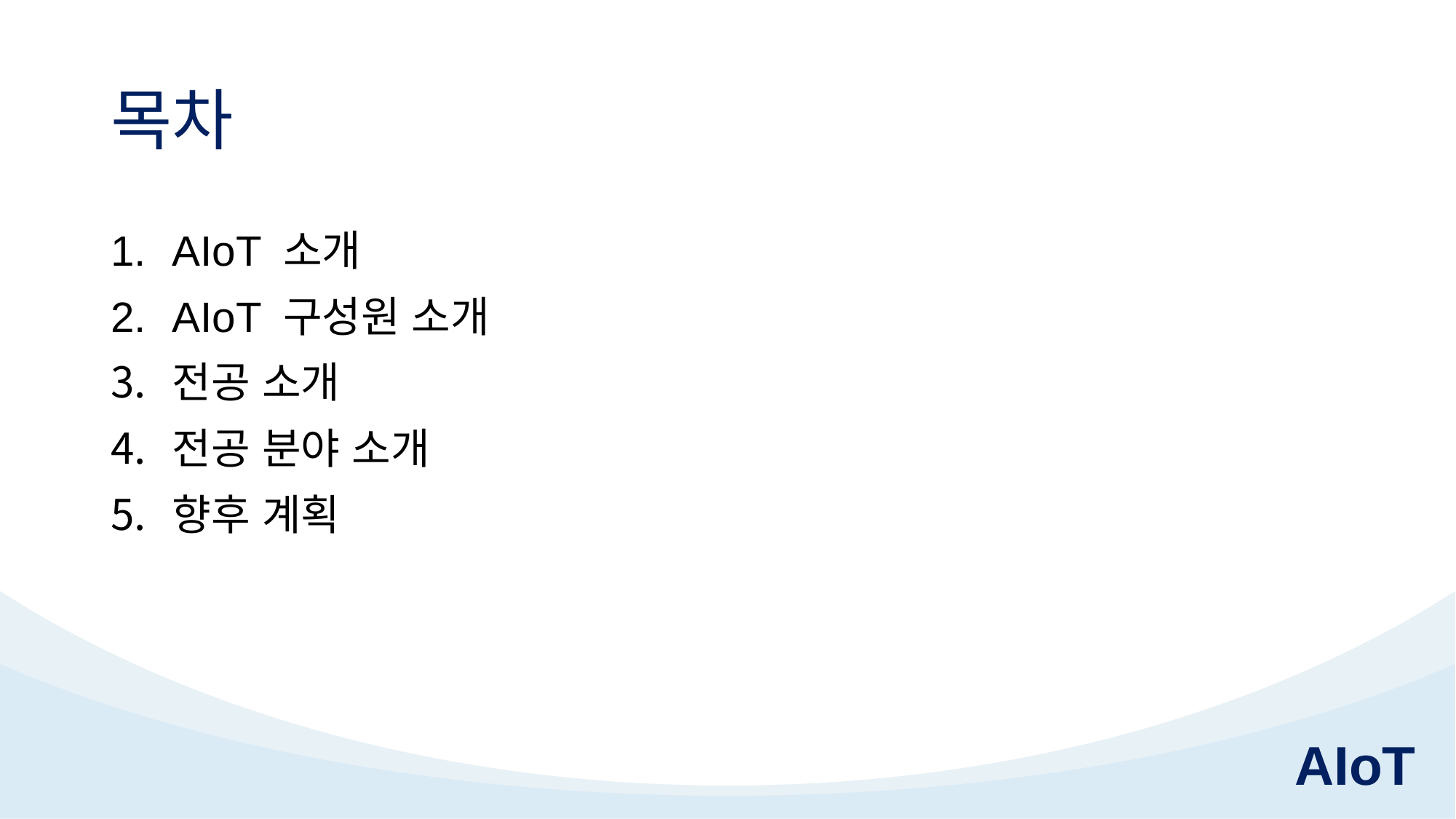

# 목차
AIoT 소개
AIoT 구성원 소개
전공 소개
전공 분야 소개
향후 계획